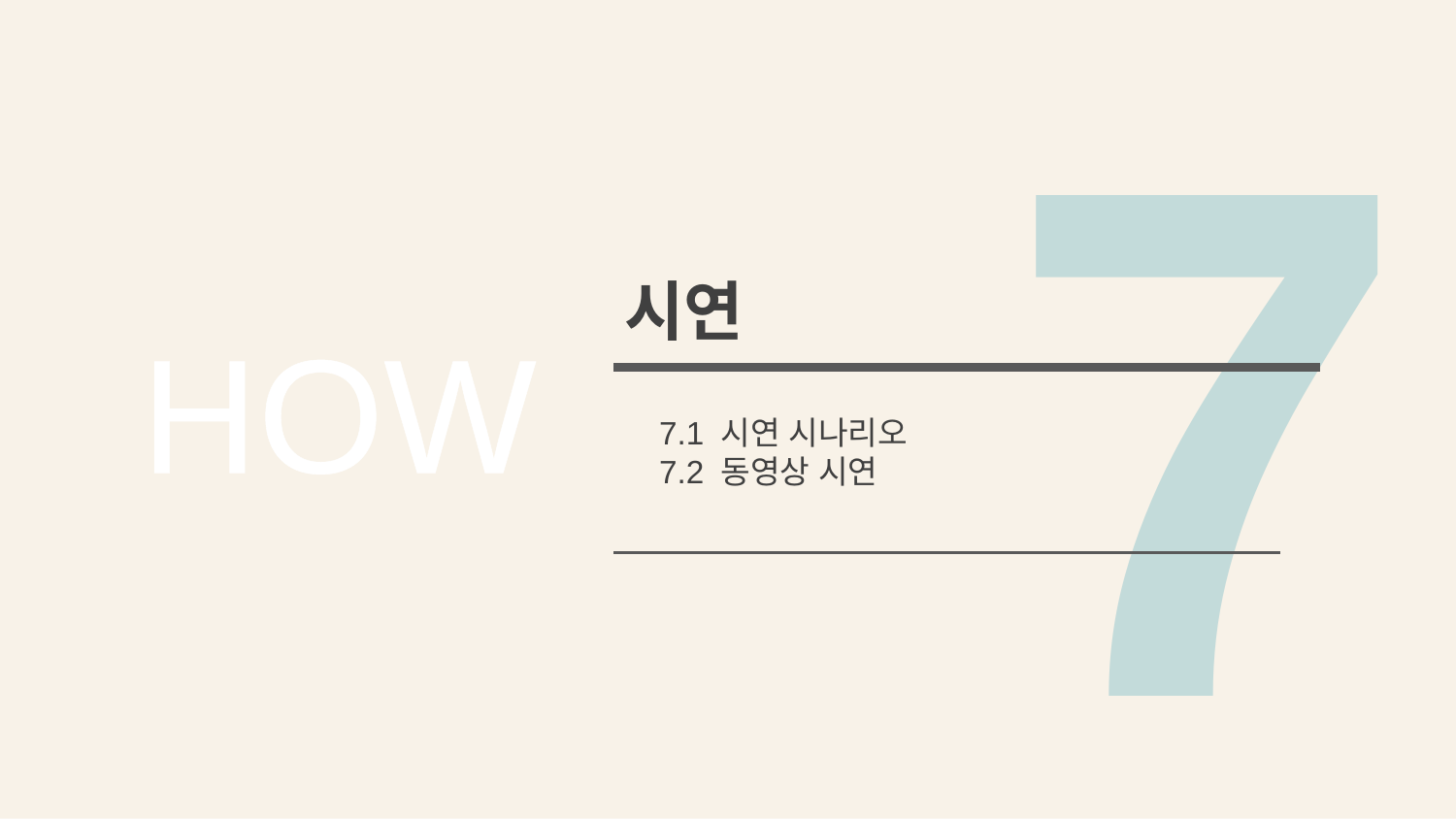

7
시연
HOW
7.1 시연 시나리오
7.2 동영상 시연